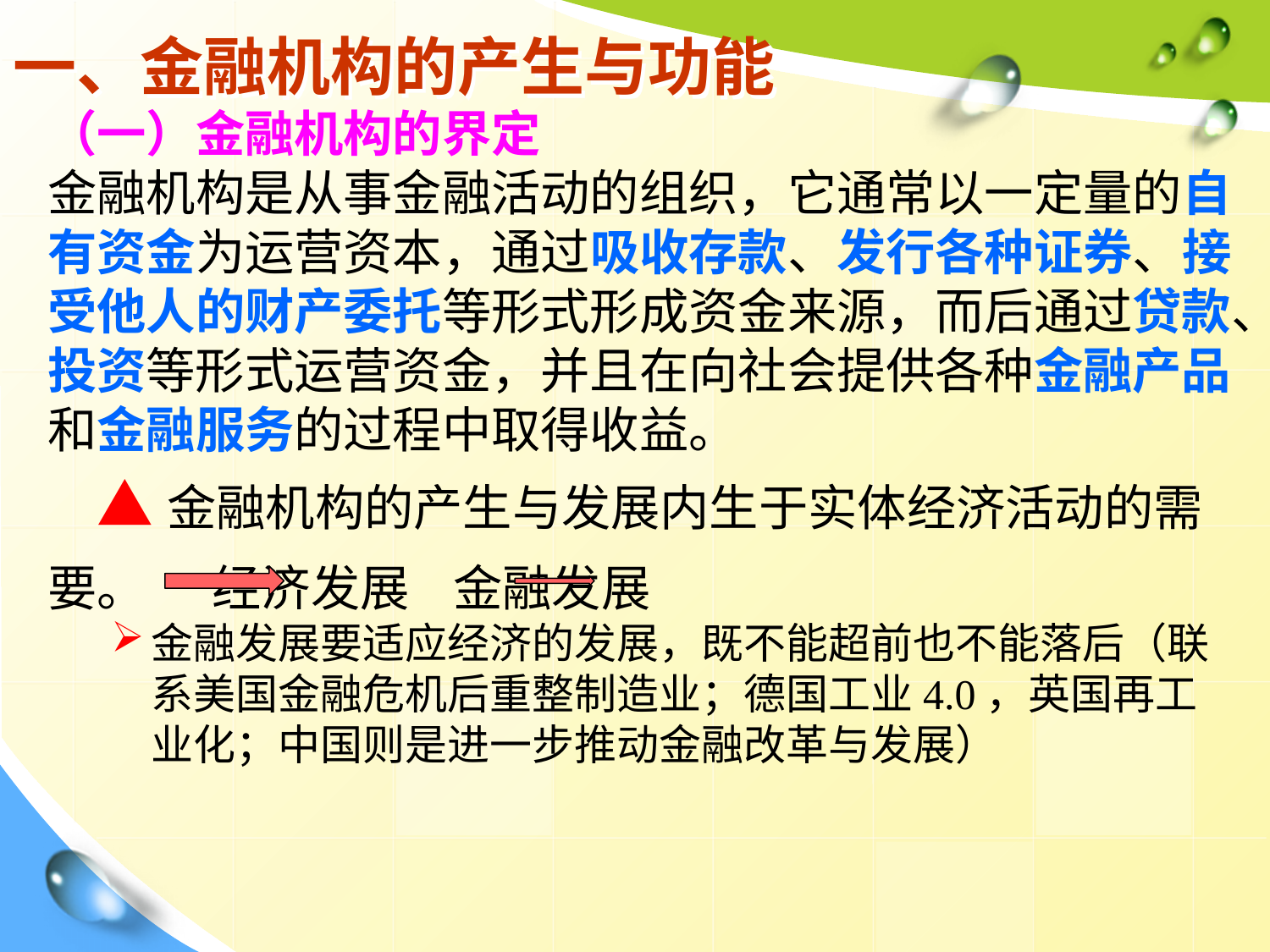

# 一、金融机构的产生与功能
（一）金融机构的界定
金融机构是从事金融活动的组织，它通常以一定量的自有资金为运营资本，通过吸收存款、发行各种证券、接受他人的财产委托等形式形成资金来源，而后通过贷款、投资等形式运营资金，并且在向社会提供各种金融产品和金融服务的过程中取得收益。
▲金融机构的产生与发展内生于实体经济活动的需要。      经济发展    金融发展
金融发展要适应经济的发展，既不能超前也不能落后（联系美国金融危机后重整制造业；德国工业4.0，英国再工业化；中国则是进一步推动金融改革与发展）